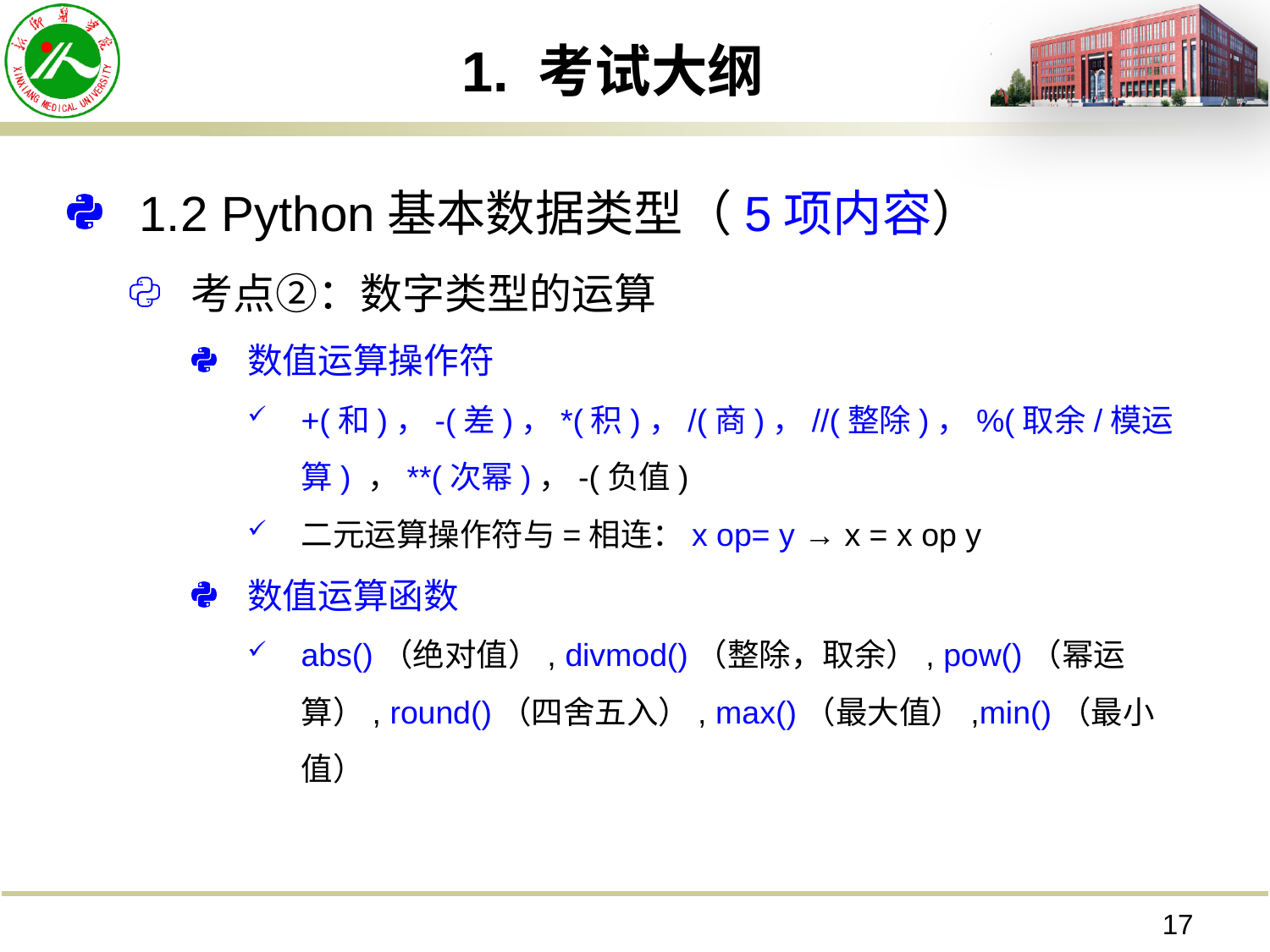

# 1. 考试大纲
1.2 Python基本数据类型（5项内容）
考点②：数字类型的运算
数值运算操作符
+(和)，-(差)，*(积)，/(商)，//(整除)，%(取余/模运算) ，**(次幂)，-(负值)
二元运算操作符与=相连：x op= y → x = x op y
数值运算函数
abs()（绝对值）, divmod()（整除，取余）, pow()（幂运算）, round()（四舍五入）, max()（最大值）,min()（最小值）

17